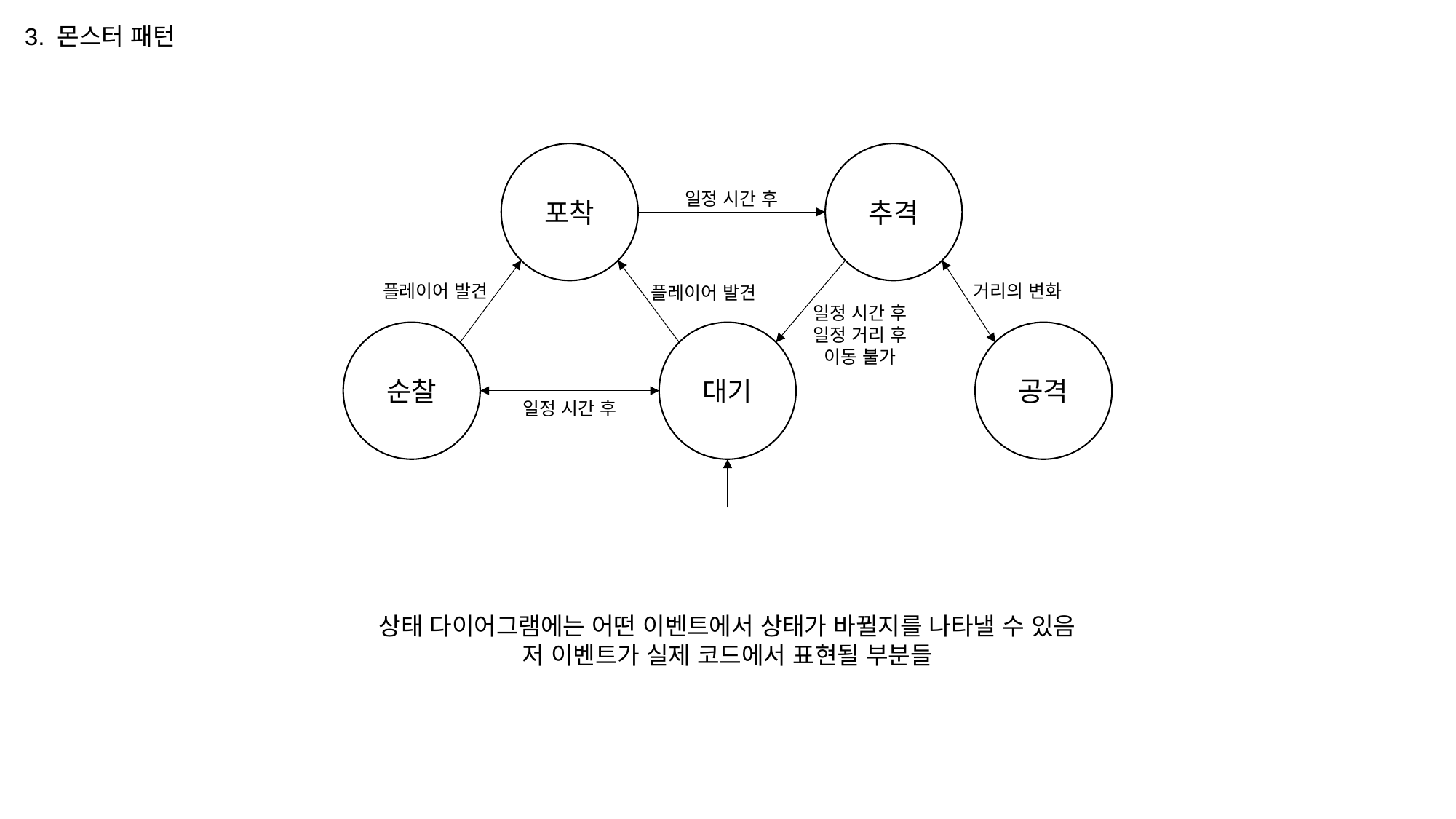

3. 몬스터 패턴
포착
추격
순찰
대기
공격
일정 시간 후
거리의 변화
플레이어 발견
플레이어 발견
일정 시간 후
일정 거리 후
이동 불가
일정 시간 후
상태 다이어그램에는 어떤 이벤트에서 상태가 바뀔지를 나타낼 수 있음
저 이벤트가 실제 코드에서 표현될 부분들